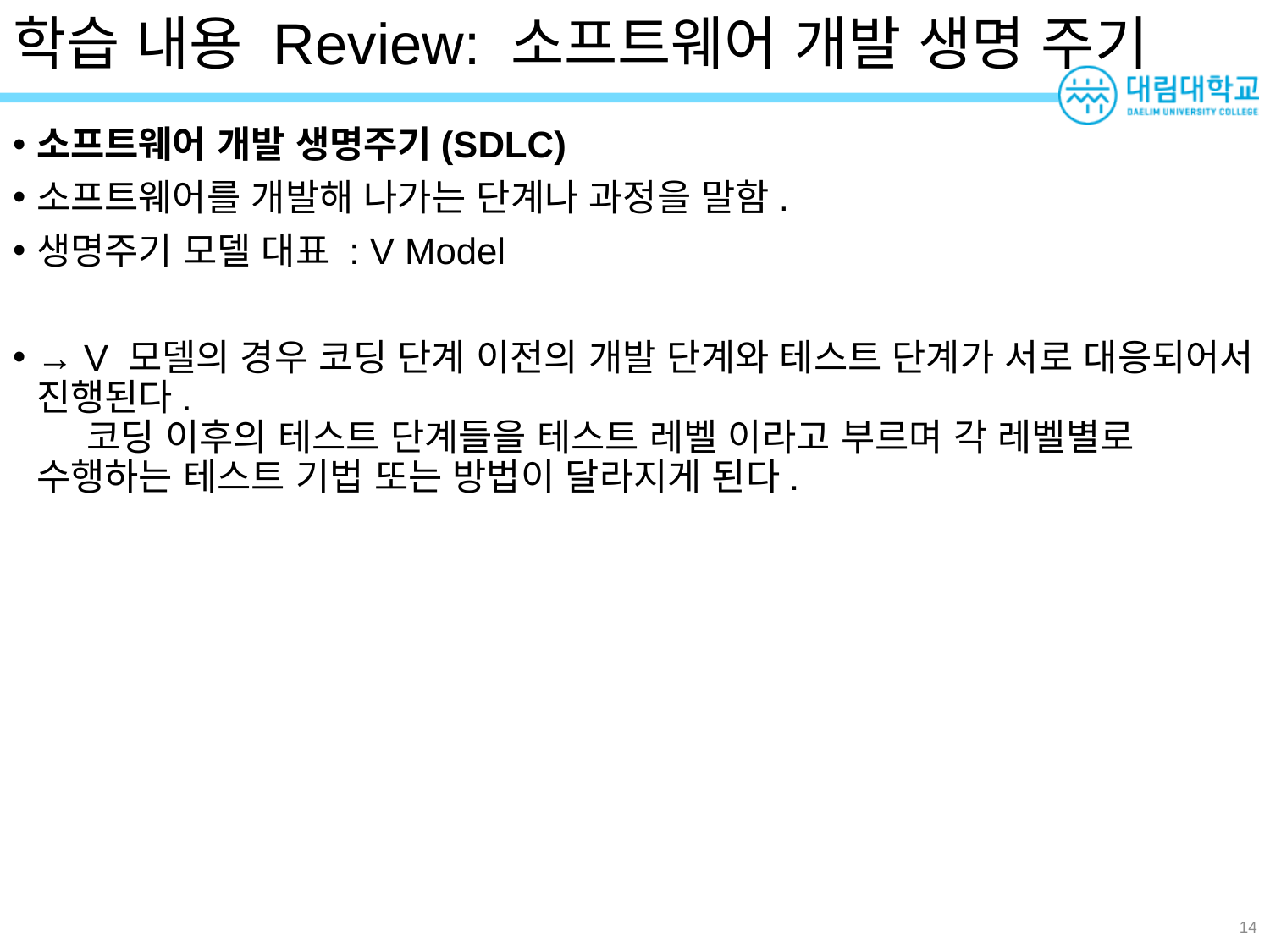

# 학습 내용 Review: 소프트웨어 개발 생명 주기
소프트웨어 개발 생명주기(SDLC)
소프트웨어를 개발해 나가는 단계나 과정을 말함.
생명주기 모델 대표 : V Model

→ V 모델의 경우 코딩 단계 이전의 개발 단계와 테스트 단계가 서로 대응되어서 진행된다. 
    코딩 이후의 테스트 단계들을 테스트 레벨 이라고 부르며 각 레벨별로 수행하는 테스트 기법 또는 방법이 달라지게 된다.

14